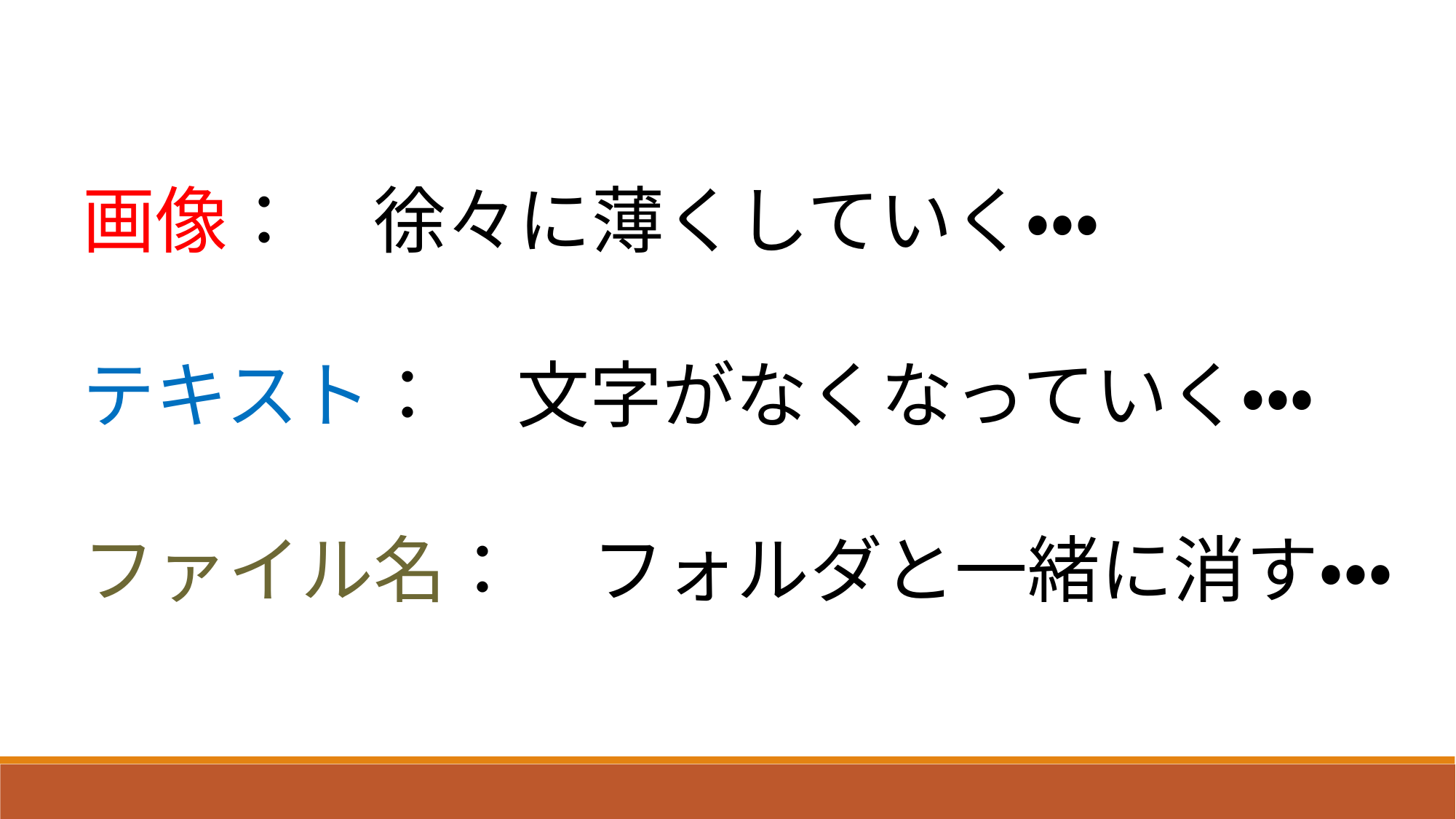

画像：　徐々に薄くしていく・・・

テキスト：　文字がなくなっていく・・・

ファイル名：　フォルダと一緒に消す・・・